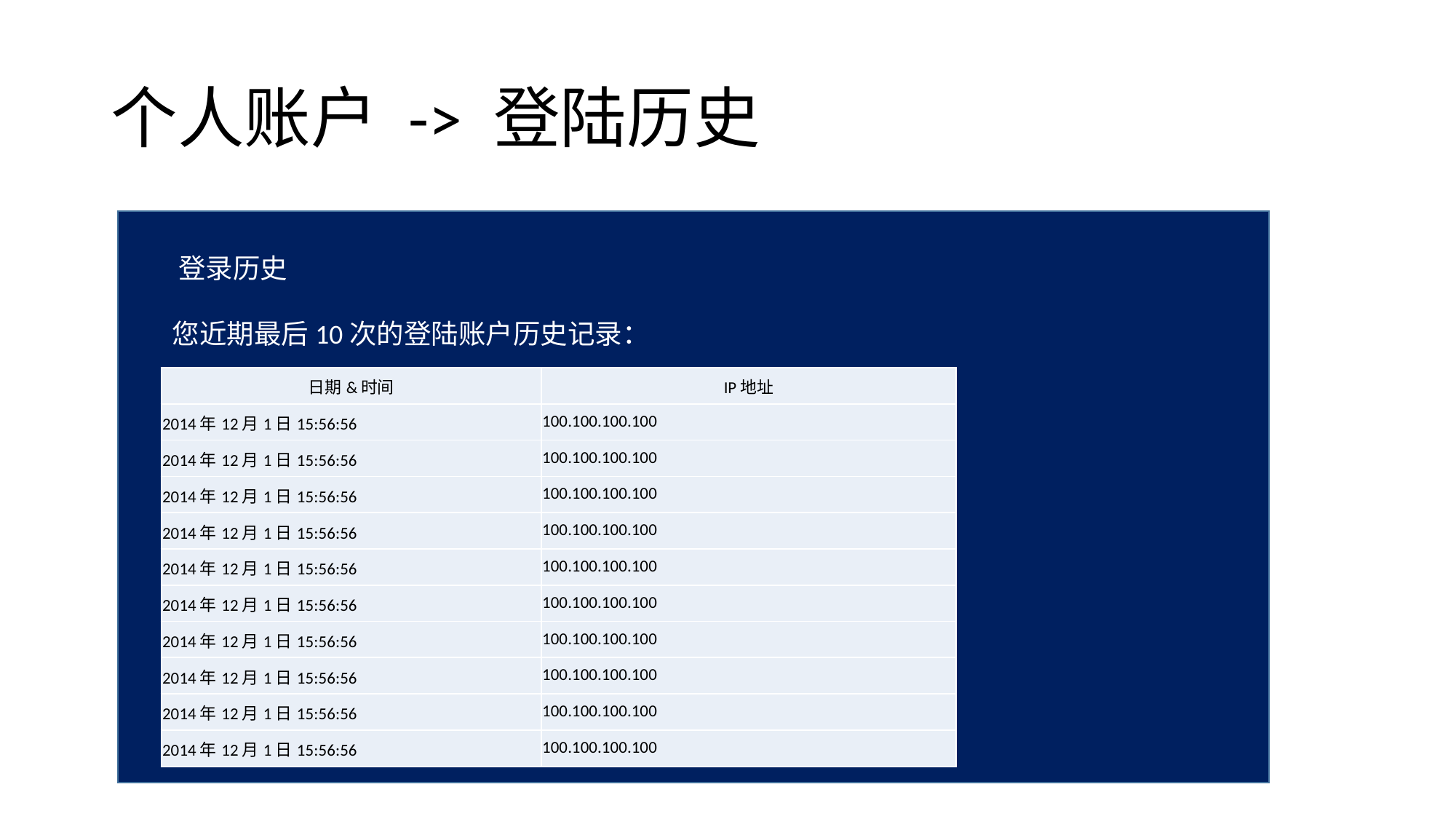

个人账户 -> 登陆历史
       登录历史

      您近期最后10次的登陆账户历史记录：

| 日期&时间 | IP地址 |
| --- | --- |
| 2014年12月1日15:56:56 | 100.100.100.100 |
| 2014年12月1日15:56:56 | 100.100.100.100 |
| 2014年12月1日15:56:56 | 100.100.100.100 |
| 2014年12月1日15:56:56 | 100.100.100.100 |
| 2014年12月1日15:56:56 | 100.100.100.100 |
| 2014年12月1日15:56:56 | 100.100.100.100 |
| 2014年12月1日15:56:56 | 100.100.100.100 |
| 2014年12月1日15:56:56 | 100.100.100.100 |
| 2014年12月1日15:56:56 | 100.100.100.100 |
| 2014年12月1日15:56:56 | 100.100.100.100 |